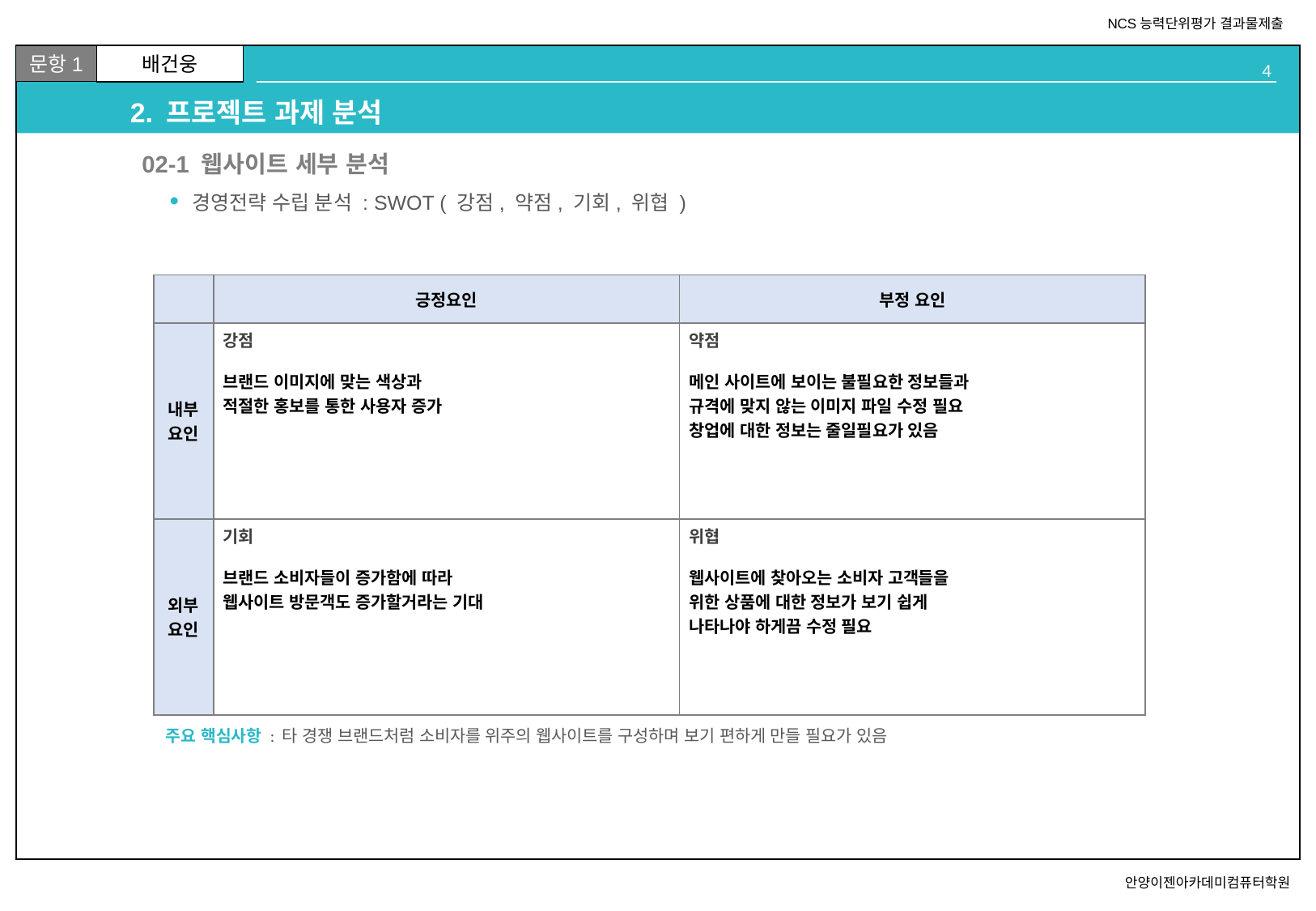

# 2. 프로젝트 과제 분석
02-1 웹사이트 세부 분석
경영전략 수립 분석 : SWOT ( 강점, 약점, 기회, 위협 )

|  | 긍정요인 | 부정 요인 |
| --- | --- | --- |
| 내부요인 | 강점 브랜드 이미지에 맞는 색상과 적절한 홍보를 통한 사용자 증가 | 약점 메인 사이트에 보이는 불필요한 정보들과 규격에 맞지 않는 이미지 파일 수정 필요 창업에 대한 정보는 줄일필요가 있음 |
| 외부요인 | 기회 브랜드 소비자들이 증가함에 따라 웹사이트 방문객도 증가할거라는 기대 | 위협 웹사이트에 찾아오는 소비자 고객들을 위한 상품에 대한 정보가 보기 쉽게 나타나야 하게끔 수정 필요 |
주요 핵심사항 : 타 경쟁 브랜드처럼 소비자를 위주의 웹사이트를 구성하며 보기 편하게 만들 필요가 있음